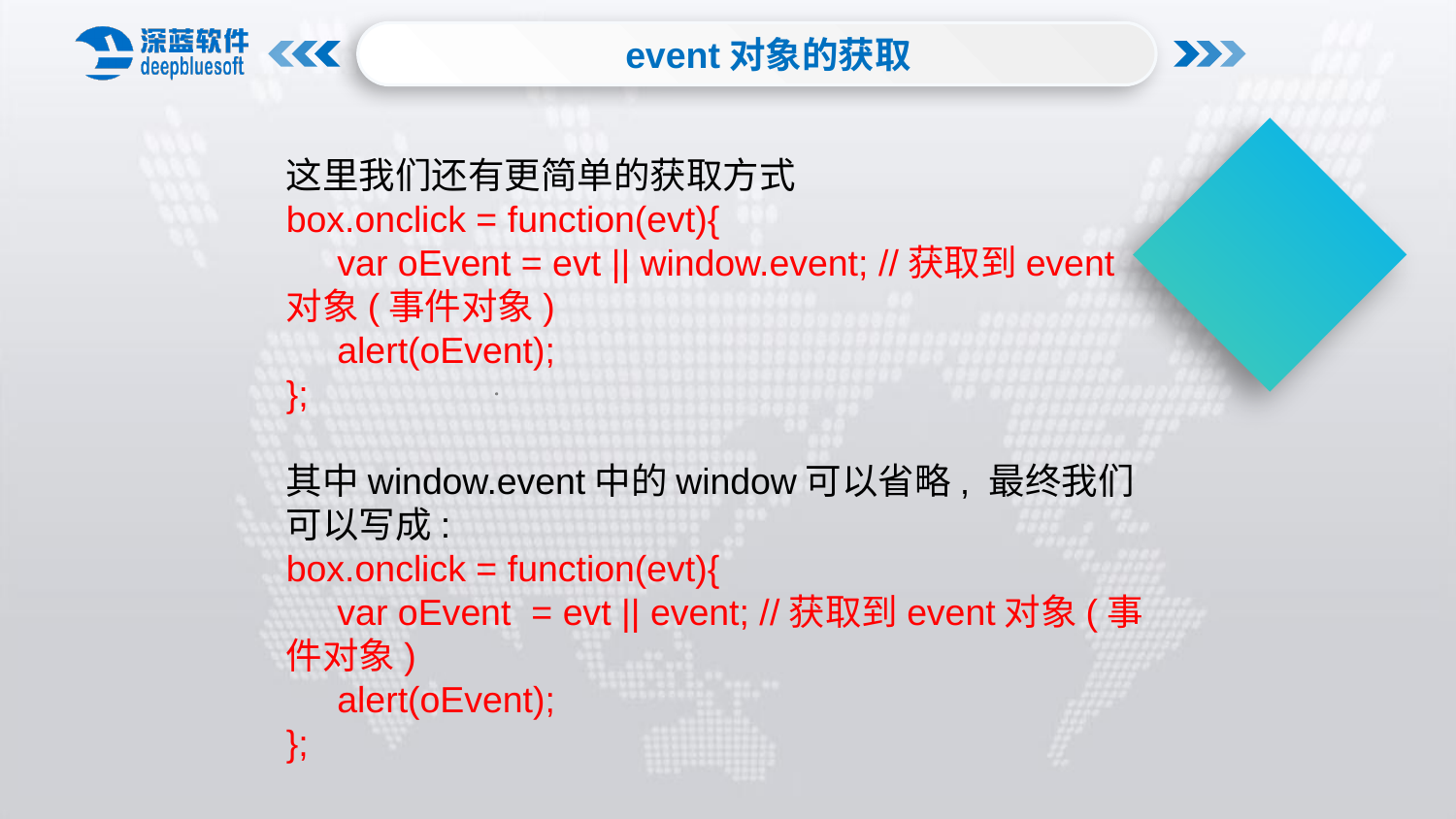

event对象的获取

这里我们还有更简单的获取方式
box.onclick = function(evt){
     var oEvent = evt || window.event; //获取到event对象(事件对象)
     alert(oEvent);
};

其中window.event中的window可以省略, 最终我们可以写成:
box.onclick = function(evt){
     var oEvent  = evt || event; //获取到event对象(事件对象)
     alert(oEvent);
};